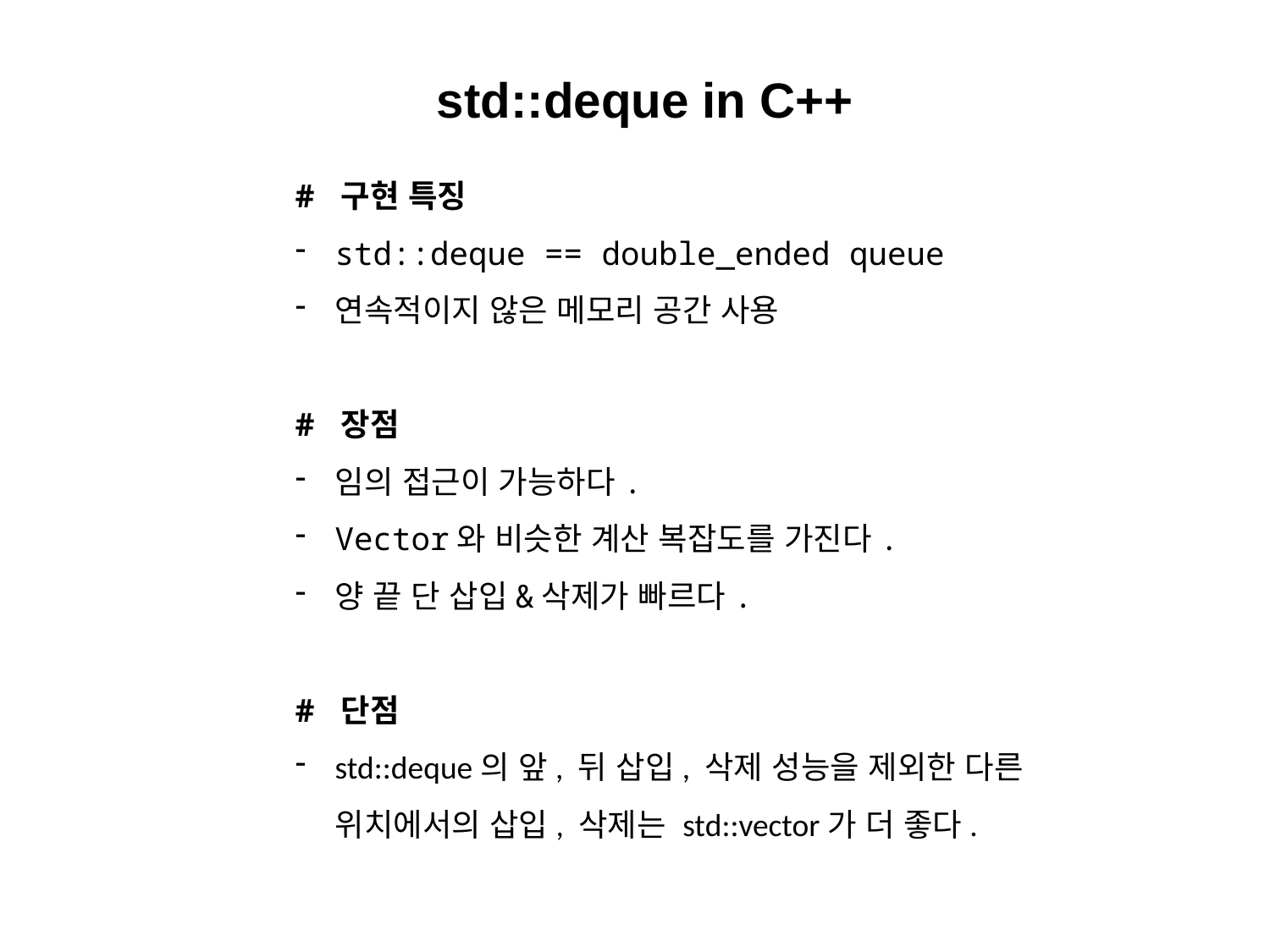

std::deque in C++
# 구현 특징
std::deque == double_ended queue
연속적이지 않은 메모리 공간 사용

# 장점
임의 접근이 가능하다.
Vector와 비슷한 계산 복잡도를 가진다.
양 끝 단 삽입&삭제가 빠르다.

# 단점
std::deque의 앞, 뒤 삽입, 삭제 성능을 제외한 다른 위치에서의 삽입, 삭제는 std::vector가 더 좋다.